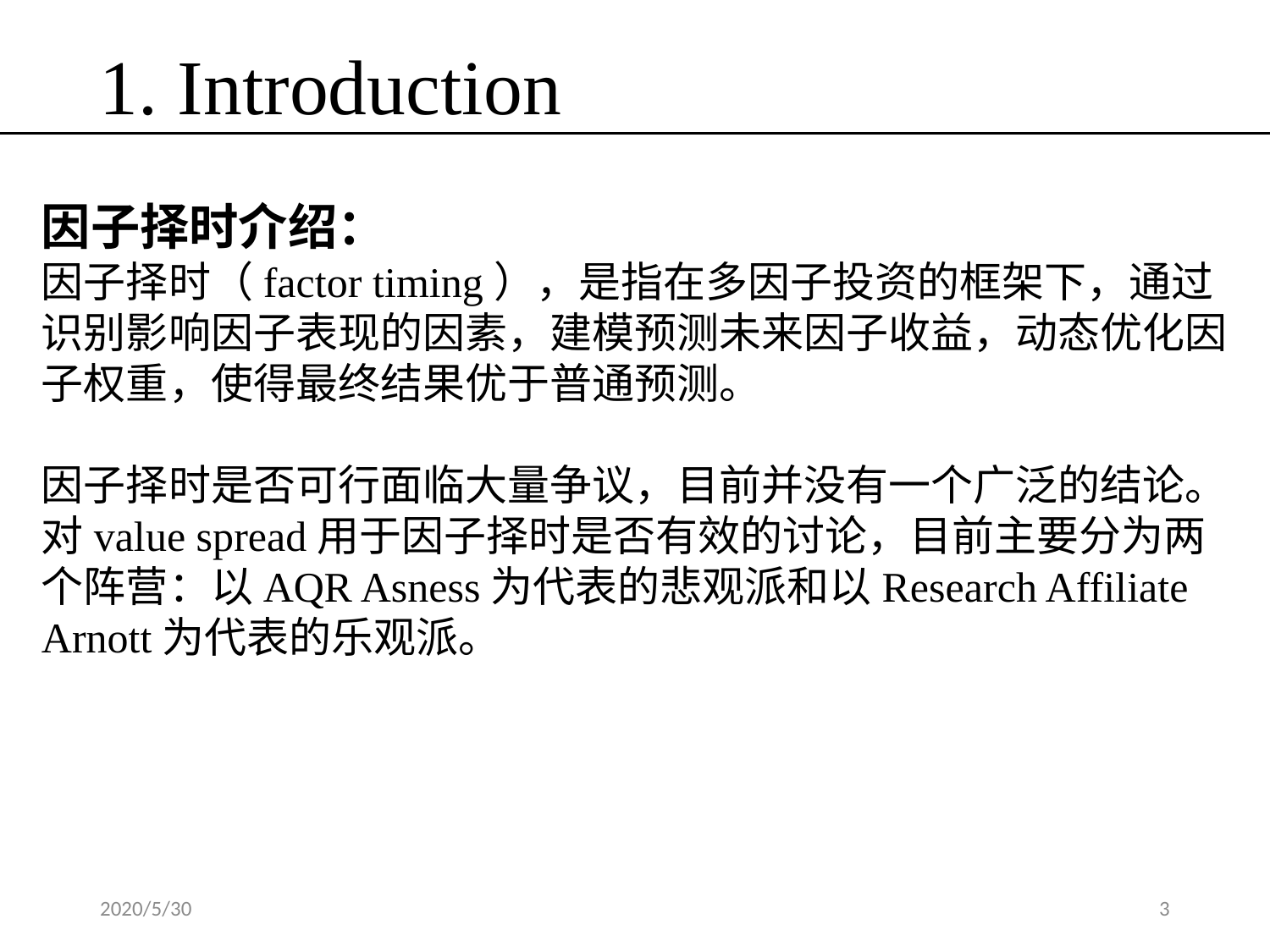

1. Introduction

因子择时介绍：
因子择时（factor timing），是指在多因子投资的框架下，通过识别影响因子表现的因素，建模预测未来因子收益，动态优化因子权重，使得最终结果优于普通预测。

因子择时是否可行面临大量争议，目前并没有一个广泛的结论。
对value spread用于因子择时是否有效的讨论，目前主要分为两个阵营：以AQR Asness为代表的悲观派和以Research Affiliate Arnott为代表的乐观派。
2020/5/30
3